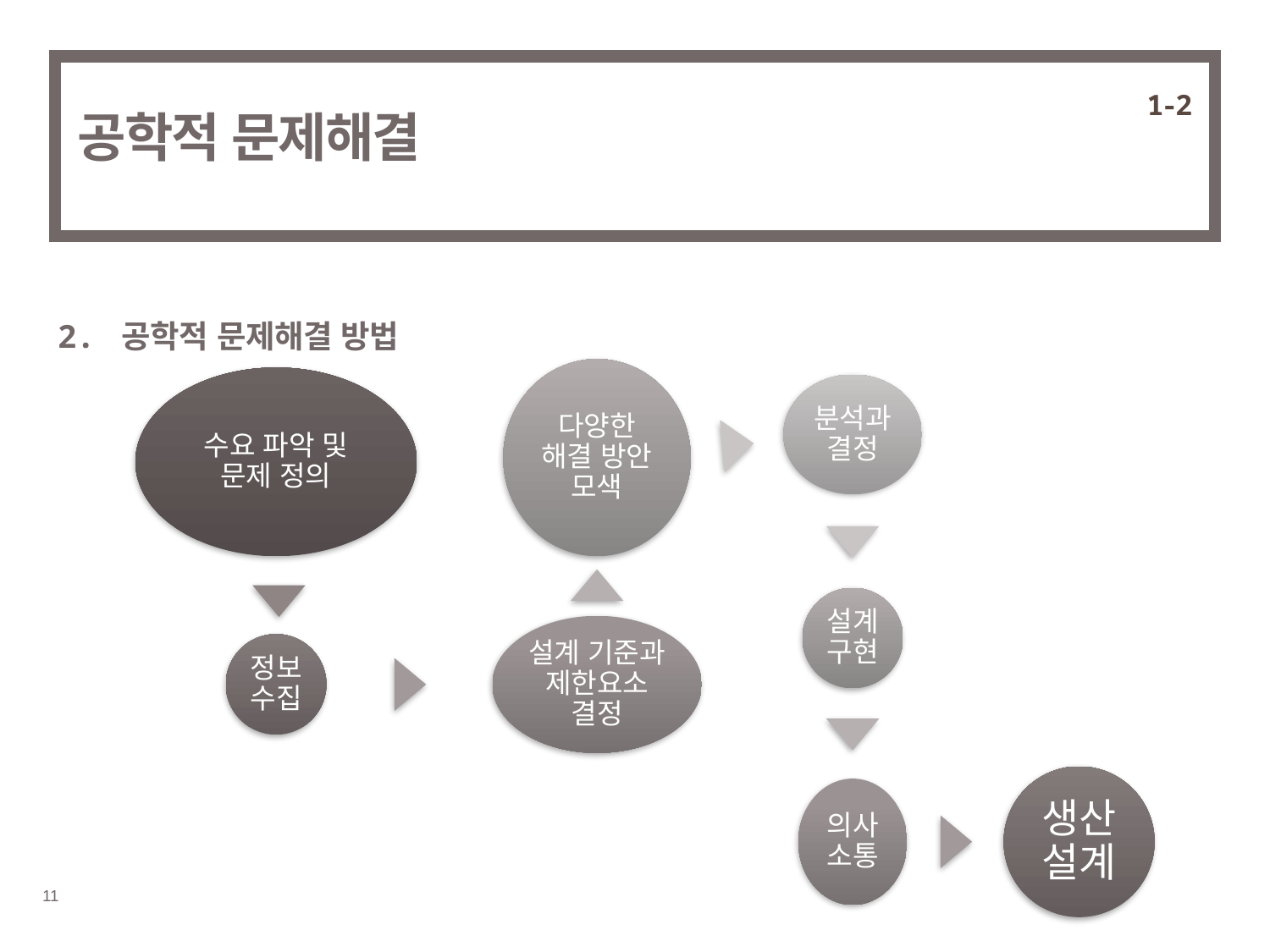

1-2

# 공학적 문제해결
2. 공학적 문제해결 방법
수요 파악 및 문제 정의
정보 수집
설계 기준과 제한요소 결정
다양한 해결 방안 모색
분석과 결정
설계 구현
의사소통
생산설계